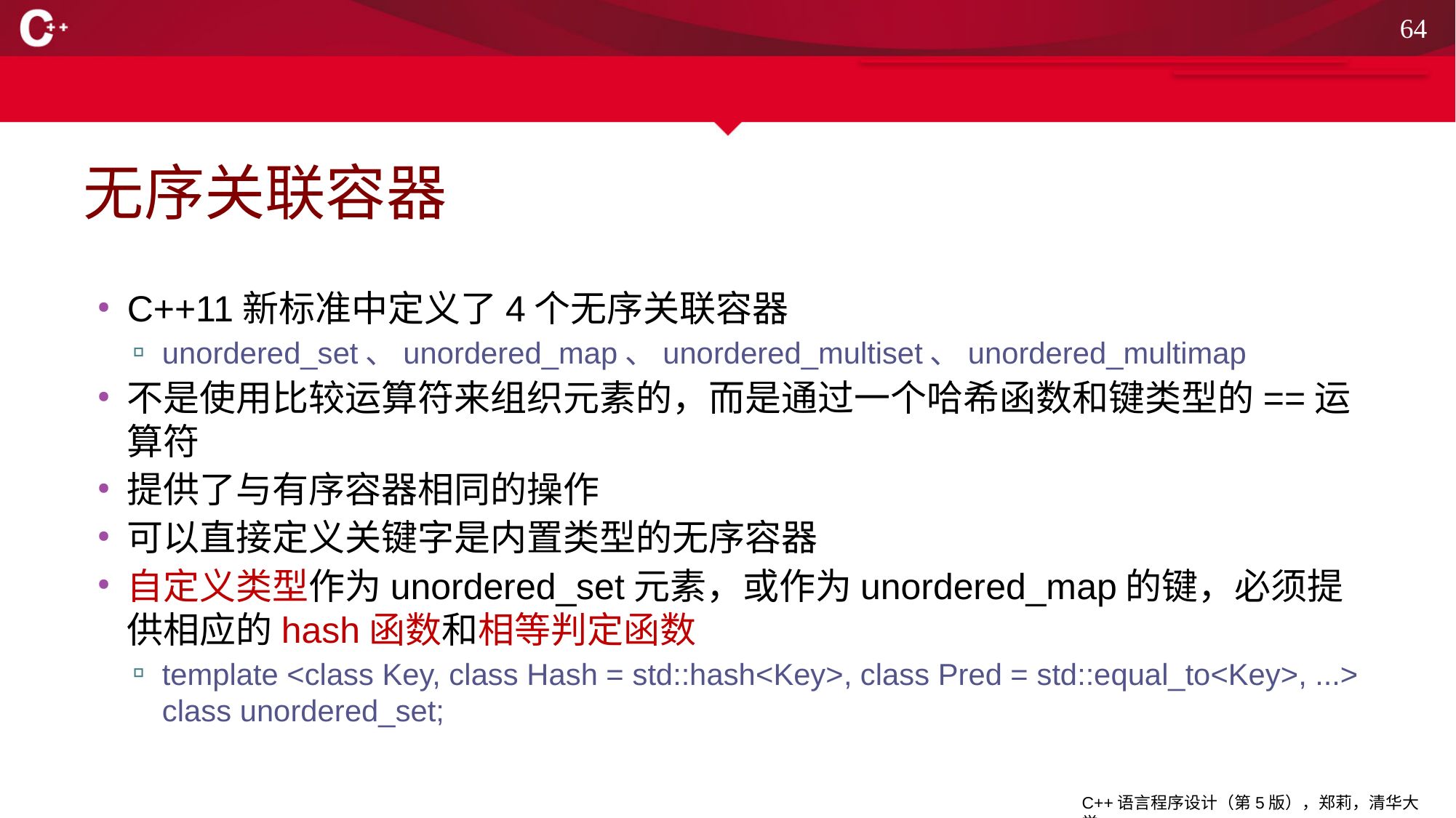

64
# 无序关联容器
C++11新标准中定义了4个无序关联容器
unordered_set、unordered_map、unordered_multiset、unordered_multimap
不是使用比较运算符来组织元素的，而是通过一个哈希函数和键类型的==运算符
提供了与有序容器相同的操作
可以直接定义关键字是内置类型的无序容器
自定义类型作为unordered_set元素，或作为unordered_map的键，必须提供相应的hash函数和相等判定函数
template <class Key, class Hash = std::hash<Key>, class Pred = std::equal_to<Key>, ...> class unordered_set;